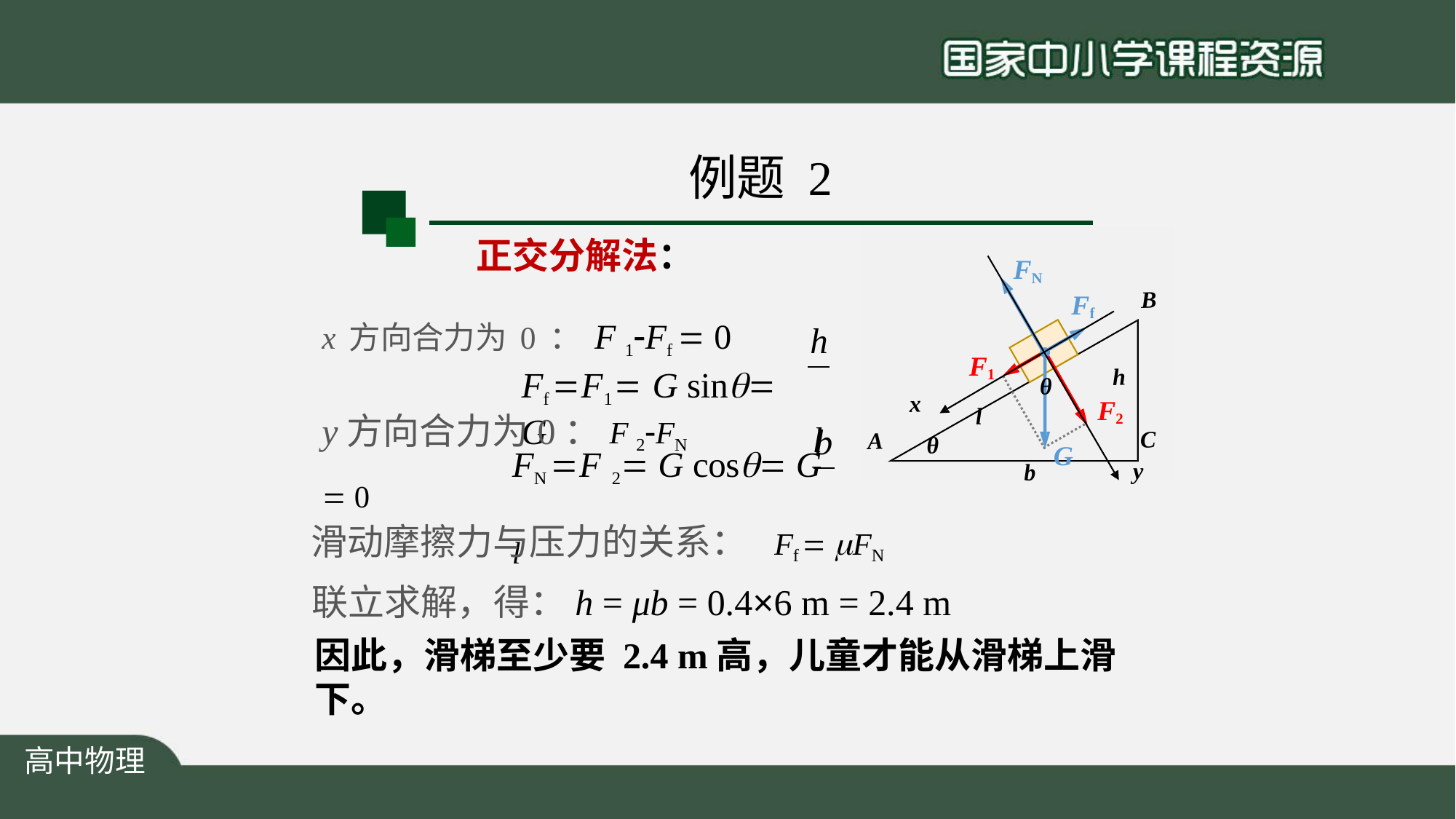

# 例题 2

正交分解法：
FN

Ff
B
x方向合力为0：F 1−Ff = 0
Ff =F1= G sinθ= G
h   l

F1

h

θ
y方向合力为0：F 2−FN = 0
F2
x
l
b

C
A
θ
G
FN =F 2= G cosθ= G l
y
b

滑动摩擦力与压力的关系：	Ff = μFN
联立求解，得：h = μb = 0.4×6 m = 2.4 m
因此，滑梯至少要 2.4 m高，儿童才能从滑梯上滑下。
高中物理